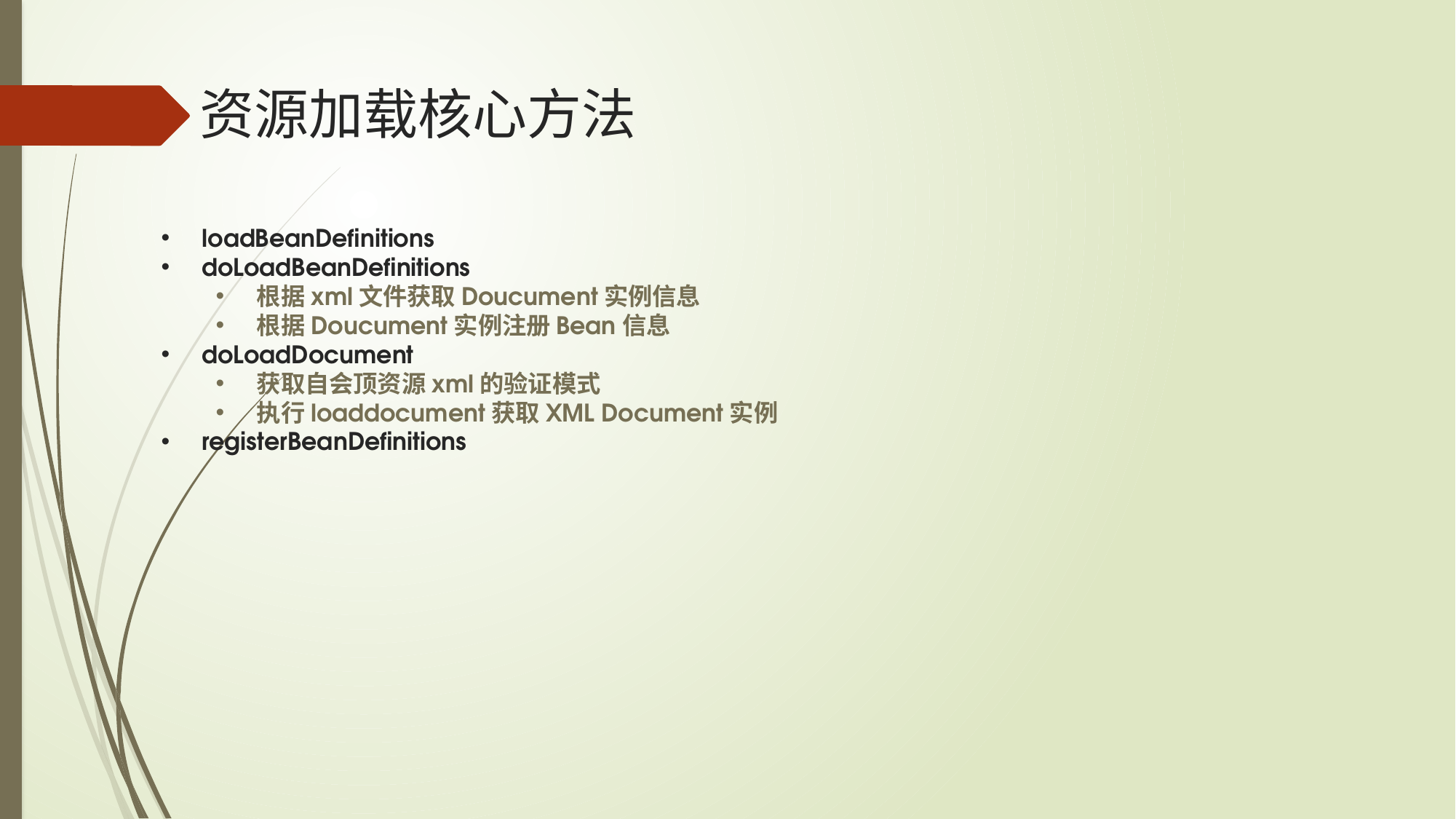

资源加载核心方法
loadBeanDefinitions
doLoadBeanDefinitions
根据xml文件获取Doucument实例信息
根据Doucument实例注册Bean信息
doLoadDocument
获取自会顶资源xml的验证模式
执行loaddocument获取XML Document实例
registerBeanDefinitions